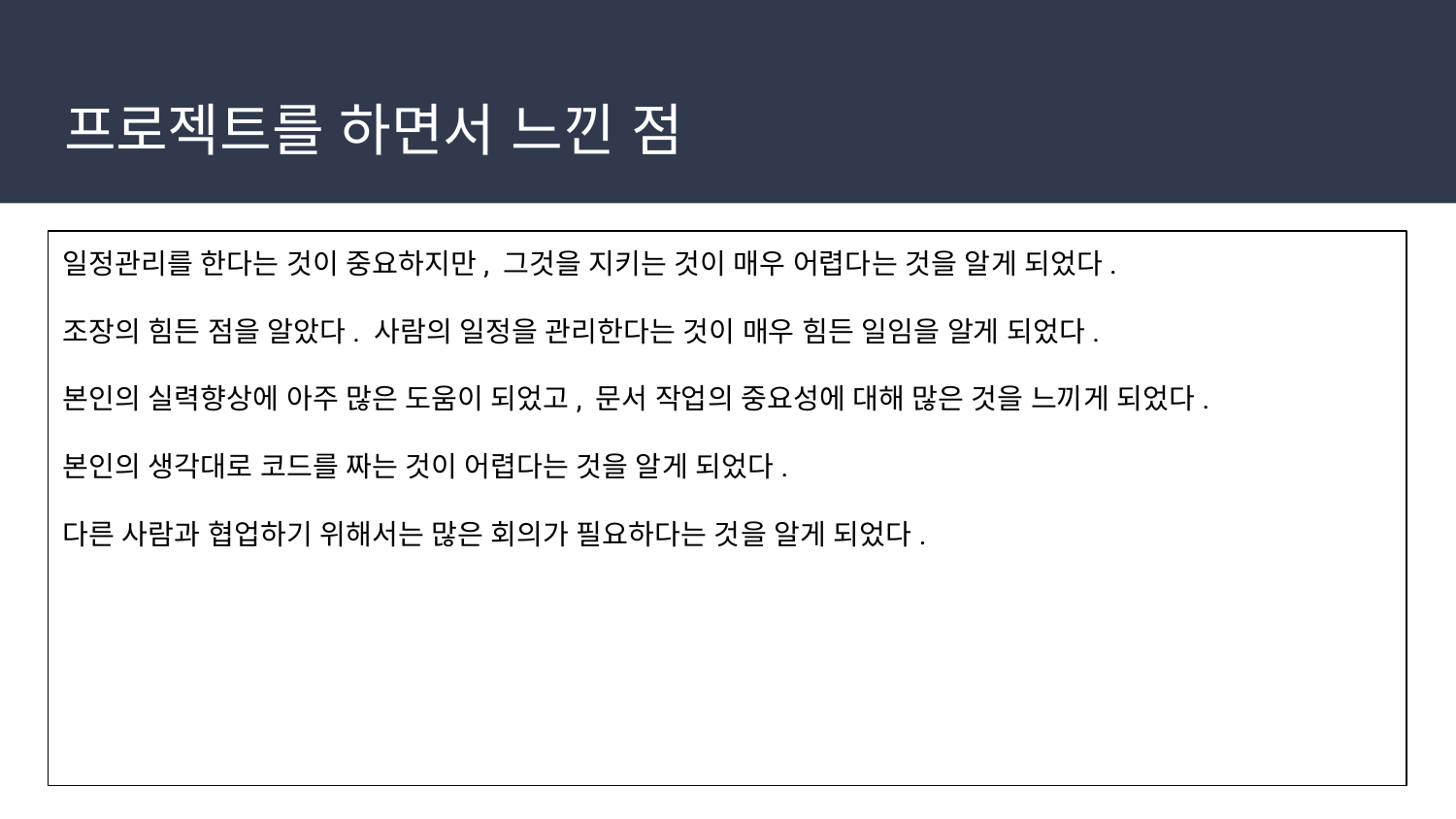

# 프로젝트를 하면서 느낀 점
일정관리를 한다는 것이 중요하지만, 그것을 지키는 것이 매우 어렵다는 것을 알게 되었다.

조장의 힘든 점을 알았다. 사람의 일정을 관리한다는 것이 매우 힘든 일임을 알게 되었다.

본인의 실력향상에 아주 많은 도움이 되었고, 문서 작업의 중요성에 대해 많은 것을 느끼게 되었다.

본인의 생각대로 코드를 짜는 것이 어렵다는 것을 알게 되었다.

다른 사람과 협업하기 위해서는 많은 회의가 필요하다는 것을 알게 되었다.